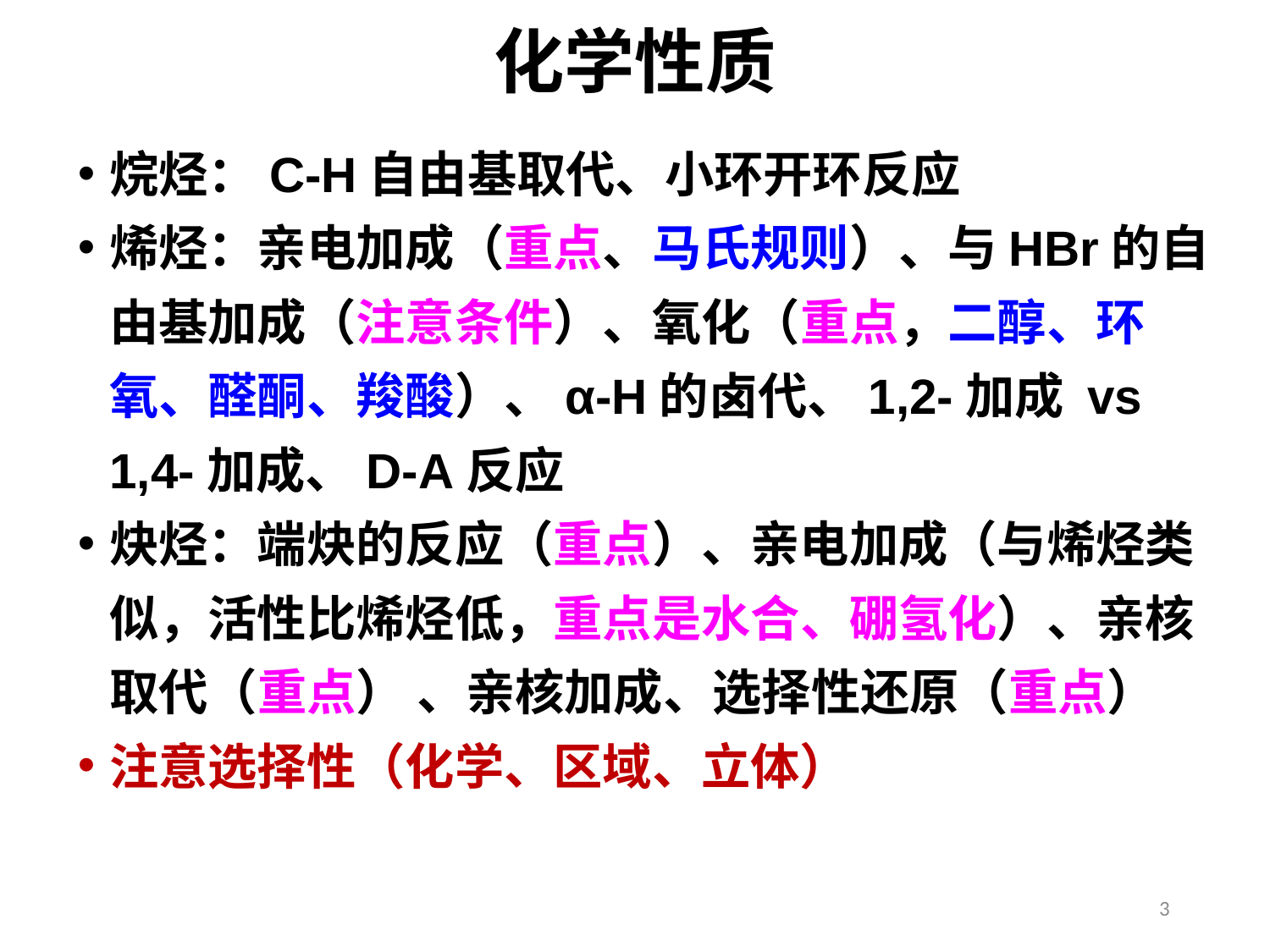

# 化学性质
烷烃：C-H自由基取代、小环开环反应
烯烃：亲电加成（重点、马氏规则）、与HBr的自由基加成（注意条件）、氧化（重点，二醇、环氧、醛酮、羧酸）、α-H的卤代、1,2-加成 vs 1,4-加成、D-A反应
炔烃：端炔的反应（重点）、亲电加成（与烯烃类似，活性比烯烃低，重点是水合、硼氢化）、亲核取代（重点） 、亲核加成、选择性还原（重点）
注意选择性（化学、区域、立体）
3